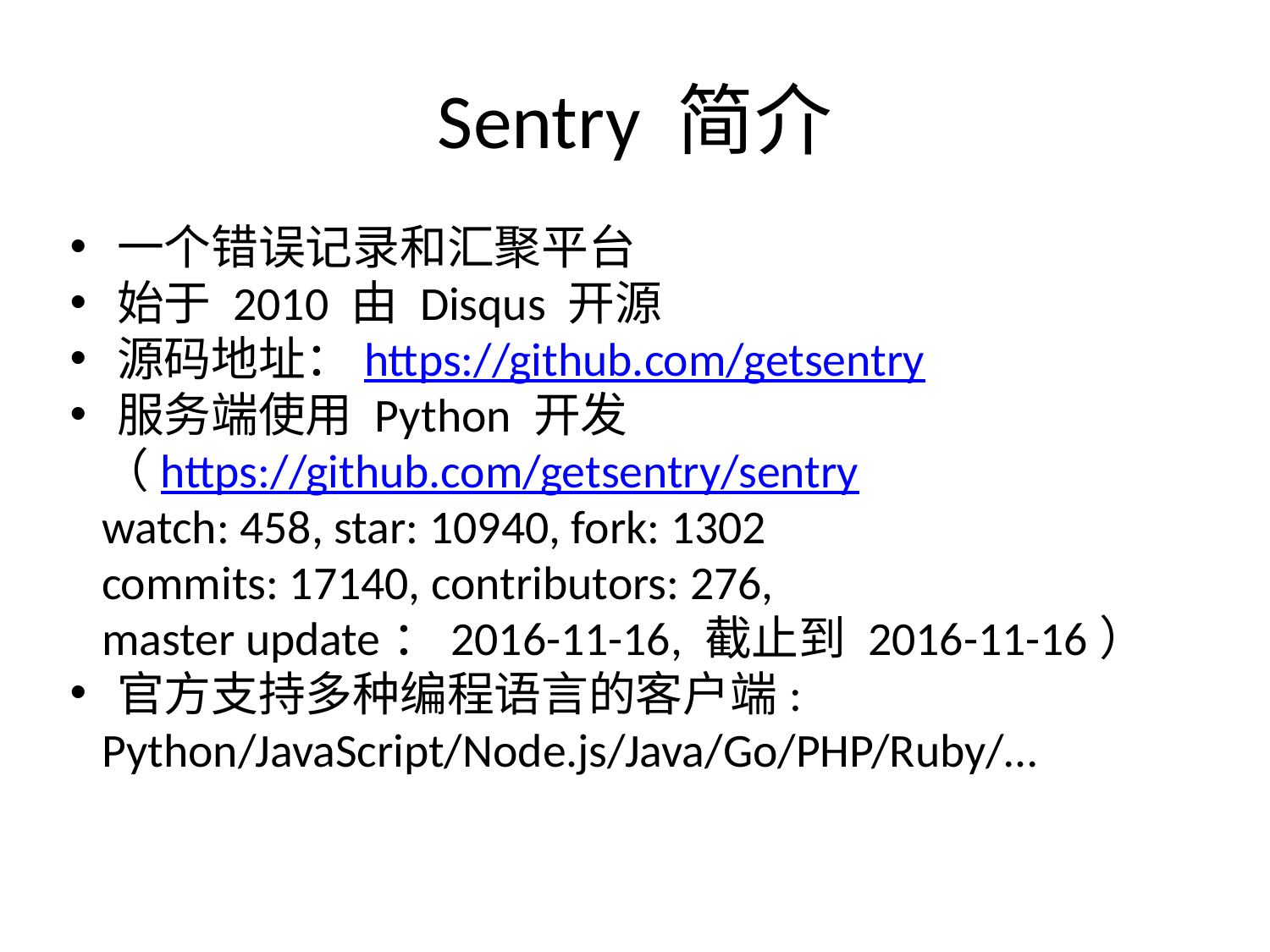

# Sentry 简介
一个错误记录和汇聚平台
始于 2010 由 Disqus 开源
源码地址：https://github.com/getsentry
服务端使用 Python 开发
  （https://github.com/getsentry/sentry
   watch: 458, star: 10940, fork: 1302
   commits: 17140, contributors: 276,
   master update：2016-11-16, 截止到 2016-11-16）
官方支持多种编程语言的客户端:
   Python/JavaScript/Node.js/Java/Go/PHP/Ruby/…